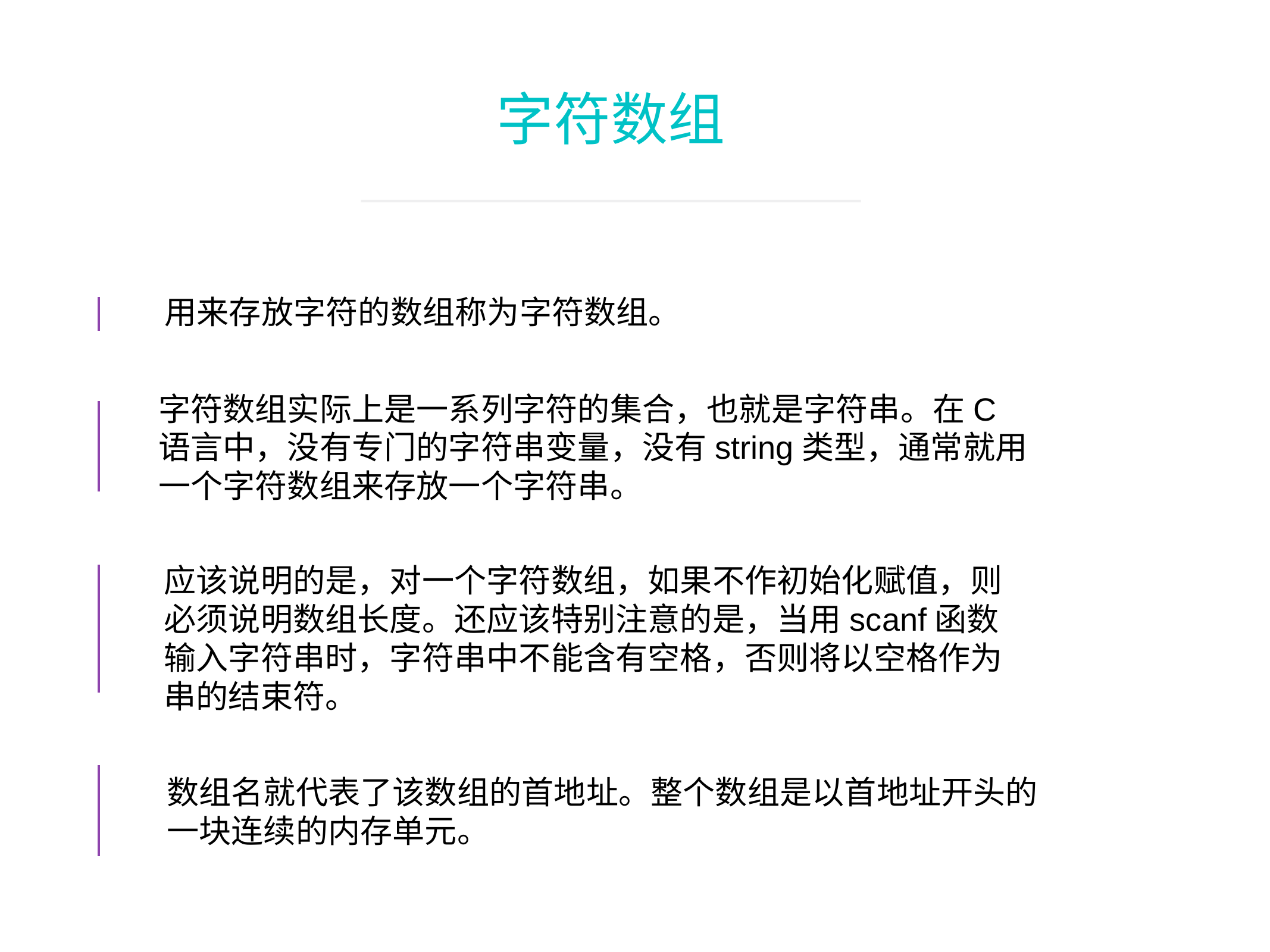

字符数组

用来存放字符的数组称为字符数组。

字符数组实际上是一系列字符的集合，也就是字符串。在C语言中，没有专门的字符串变量，没有string类型，通常就用一个字符数组来存放一个字符串。

应该说明的是，对一个字符数组，如果不作初始化赋值，则必须说明数组长度。还应该特别注意的是，当用scanf函数输入字符串时，字符串中不能含有空格，否则将以空格作为串的结束符。

数组名就代表了该数组的首地址。整个数组是以首地址开头的一块连续的内存单元。